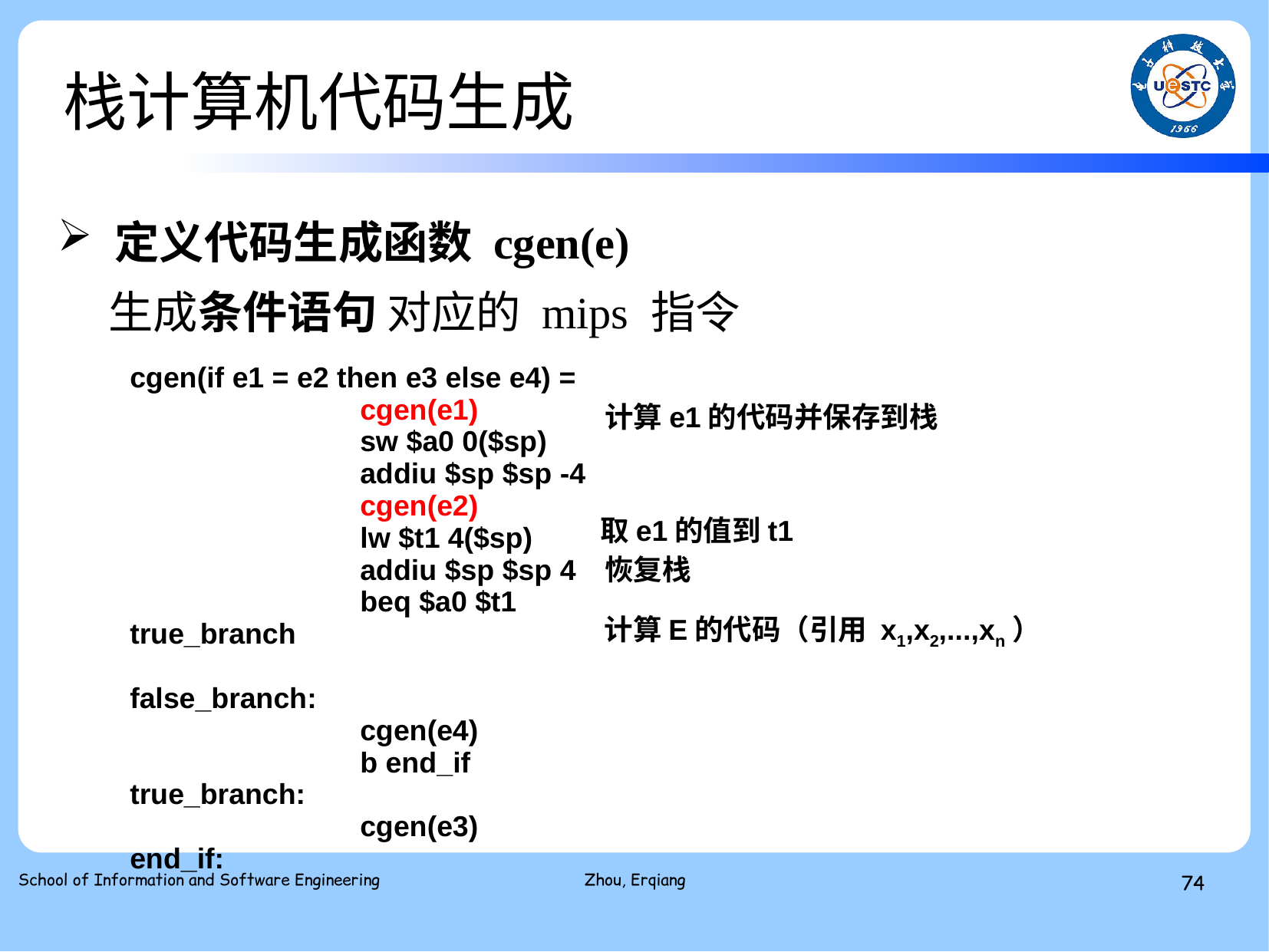

# 栈计算机代码生成
定义代码生成函数 cgen(e)
    生成条件语句 对应的 mips 指令
cgen(if e1 = e2 then e3 else e4) =
		cgen(e1)
		sw $a0 0($sp)
		addiu $sp $sp -4
		cgen(e2)
		lw $t1 4($sp)
		addiu $sp $sp 4
		beq $a0 $t1 true_branch

false_branch:
		cgen(e4)
		b end_if
true_branch:
		cgen(e3)
end_if:
计算e1的代码并保存到栈
取e1的值到t1
恢复栈
计算E的代码（引用 x1,x2,...,xn）
School of Information and Software Engineering
Zhou, Erqiang
74